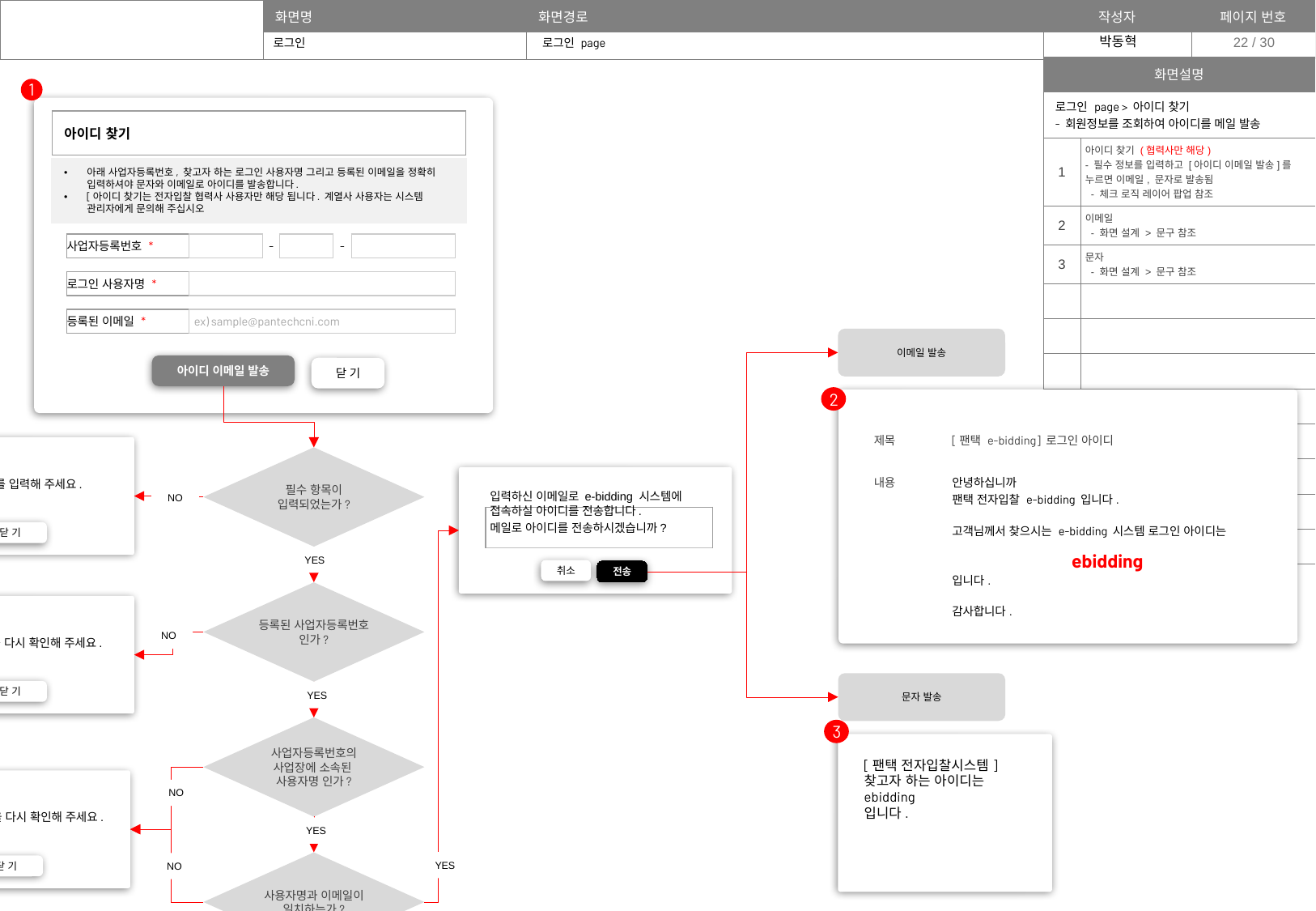

1.아이디 찾기
계열사 불가 사유 확인
로그인 사용자명, 등록된 이메일 ->이름, 이메일 변경 검토
이메일 플레이스홀더 변경 (실무 담당자 엔지니어링 정보로 변경)
sample@pcnieng.com

이메일, 문자 모두 발송될 경우 ‘아이디 이메일 발송‘ 버튼명, 팝업 안내문구 변경 검토 필요

2.3.문구 변경 검토
이메일, 문자 전자입찰시스템명 통합 필요

- 문자
[팬택 전자입찰시스템]  or
[PANTECH E-BID SYSTEM]
고객님의 아이디는 [아이디]입니다.

22
로그인
로그인 page
| 화면설명 |  |
| --- | --- |
| 로그인 page > 아이디 찾기 - 회원정보를 조회하여 아이디를 메일 발송 |  |
| 1 | 아이디 찾기 (협력사만 해당) - 필수 정보를 입력하고 [아이디 이메일 발송]를 누르면 이메일, 문자로 발송됨 - 체크 로직 레이어 팝업 참조 |
| 2 | 이메일 - 화면 설계 > 문구 참조 |
| 3 | 문자 - 화면 설계 > 문구 참조 |
|  |  |
|  |  |
|  |  |
|  |  |
|  |  |
|  |  |
|  |  |
|  |  |
1

| 아이디 찾기 |
| --- |
아래 사업자등록번호, 찾고자 하는 로그인 사용자명 그리고 등록된 이메일을 정확히 입력하셔야 문자와 이메일로 아이디를 발송합니다.
[아이디 찾기는 전자입찰 협력사 사용자만 해당 됩니다. 계열사 사용자는 시스템 관리자에게 문의해 주십시오
| 사업자등록번호 \* |  | - |  | - |  |
| --- | --- | --- | --- | --- | --- |
| 로그인 사용자명 \* |  |
| --- | --- |
| 등록된 이메일 \* | ex) sample@pantechcni.com |
| --- | --- |
이메일 발송
아이디 이메일 발송
닫 기
2

| 제목 | [팬택 e-bidding] 로그인 아이디 |
| --- | --- |
| 내용 | 안녕하십니까 팬택 전자입찰 e-bidding 입니다. 고객님께서 찾으시는 e-bidding 시스템 로그인 아이디는 ebidding 입니다. 감사합니다. |

필수 항목이 입력되었는가?

필수 정보[*]를 입력해 주세요.
입력하신 이메일로 e-bidding 시스템에 접속하실 아이디를 전송합니다.
메일로 아이디를 전송하시겠습니까?
NO
|  |
| --- |
닫 기
YES
취소
전송
등록된 사업자등록번호 인가?

NO
사업자 등록번호를 다시 확인해 주세요.
문자 발송
닫 기
YES
사업자등록번호의 사업장에 소속된  사용자명 인가?
3

[팬택 전자입찰시스템]
찾고자 하는 아이디는
ebidding
입니다.

NO
사용자명과 이메일을 다시 확인해 주세요.
YES
YES
사용자명과 이메일이 일치하는가?
NO
닫 기